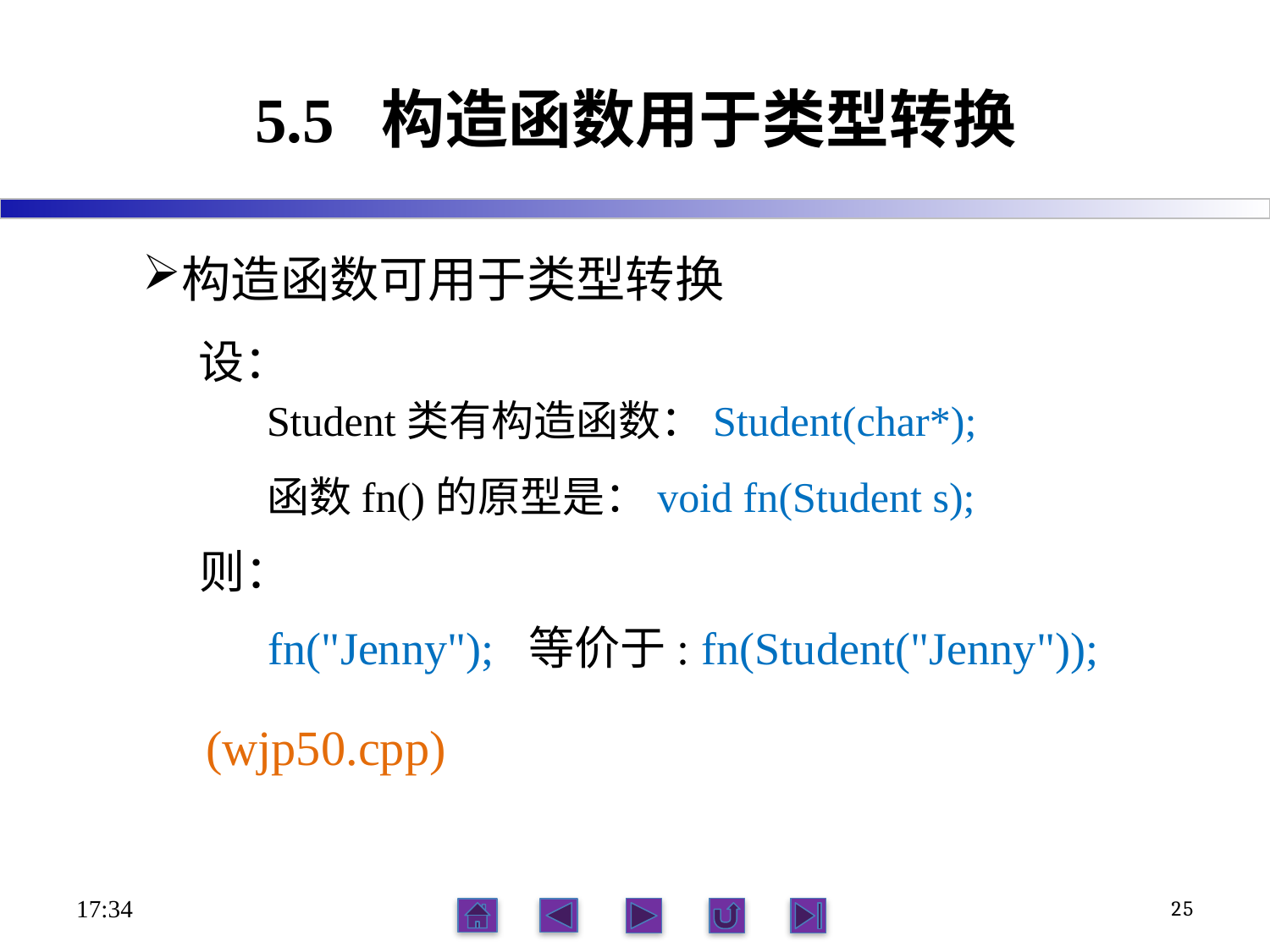

# 5.5  构造函数用于类型转换
构造函数可用于类型转换
    设：
Student类有构造函数：Student(char*);
函数fn()的原型是：void fn(Student s);
  则：
      fn("Jenny");  等价于: fn(Student("Jenny"));
(wjp50.cpp)
17:34
25